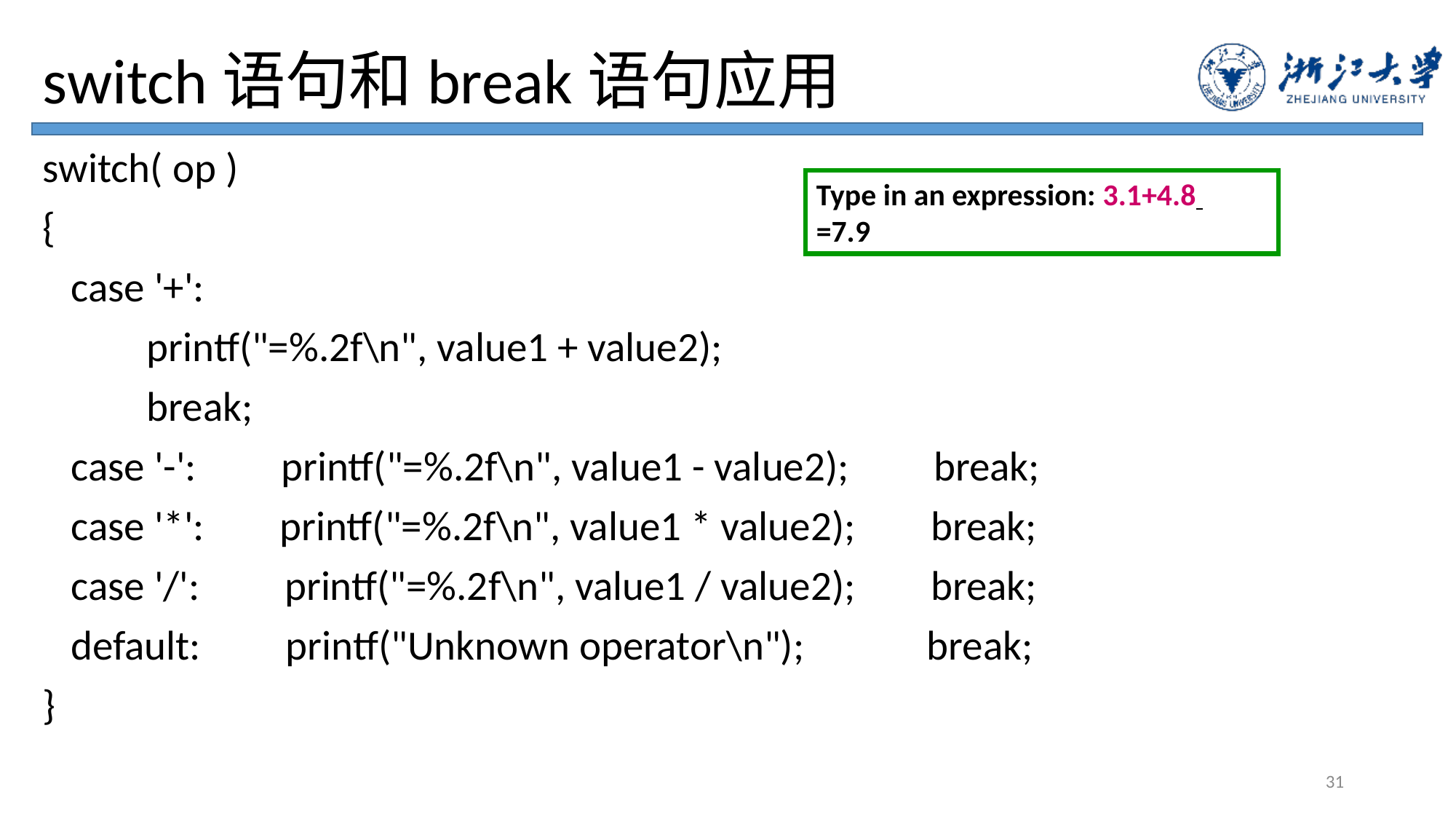

# switch语句和break语句应用
switch( op )
{
   case '+':
           printf("=%.2f\n", value1 + value2);
           break;
   case '-':         printf("=%.2f\n", value1 - value2);         break;
   case '*':        printf("=%.2f\n", value1 * value2);        break;
   case '/':         printf("=%.2f\n", value1 / value2);        break;
   default:         printf("Unknown operator\n");             break;
}
Type in an expression: 3.1+4.8
=7.9
31